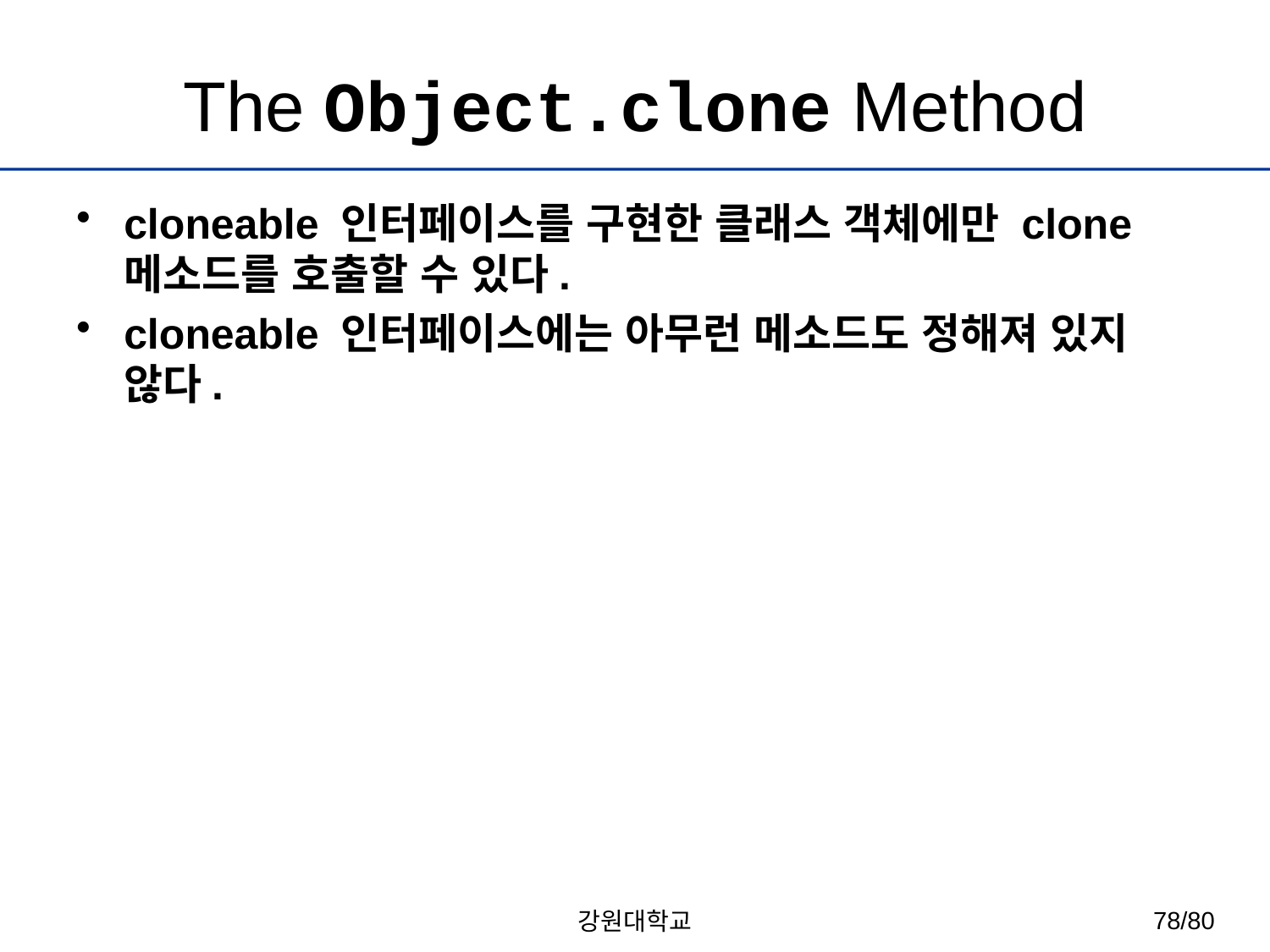

# The Object.clone Method

cloneable 인터페이스를 구현한 클래스 객체에만 clone 메소드를 호출할 수 있다.
cloneable 인터페이스에는 아무런 메소드도 정해져 있지 않다.
강원대학교